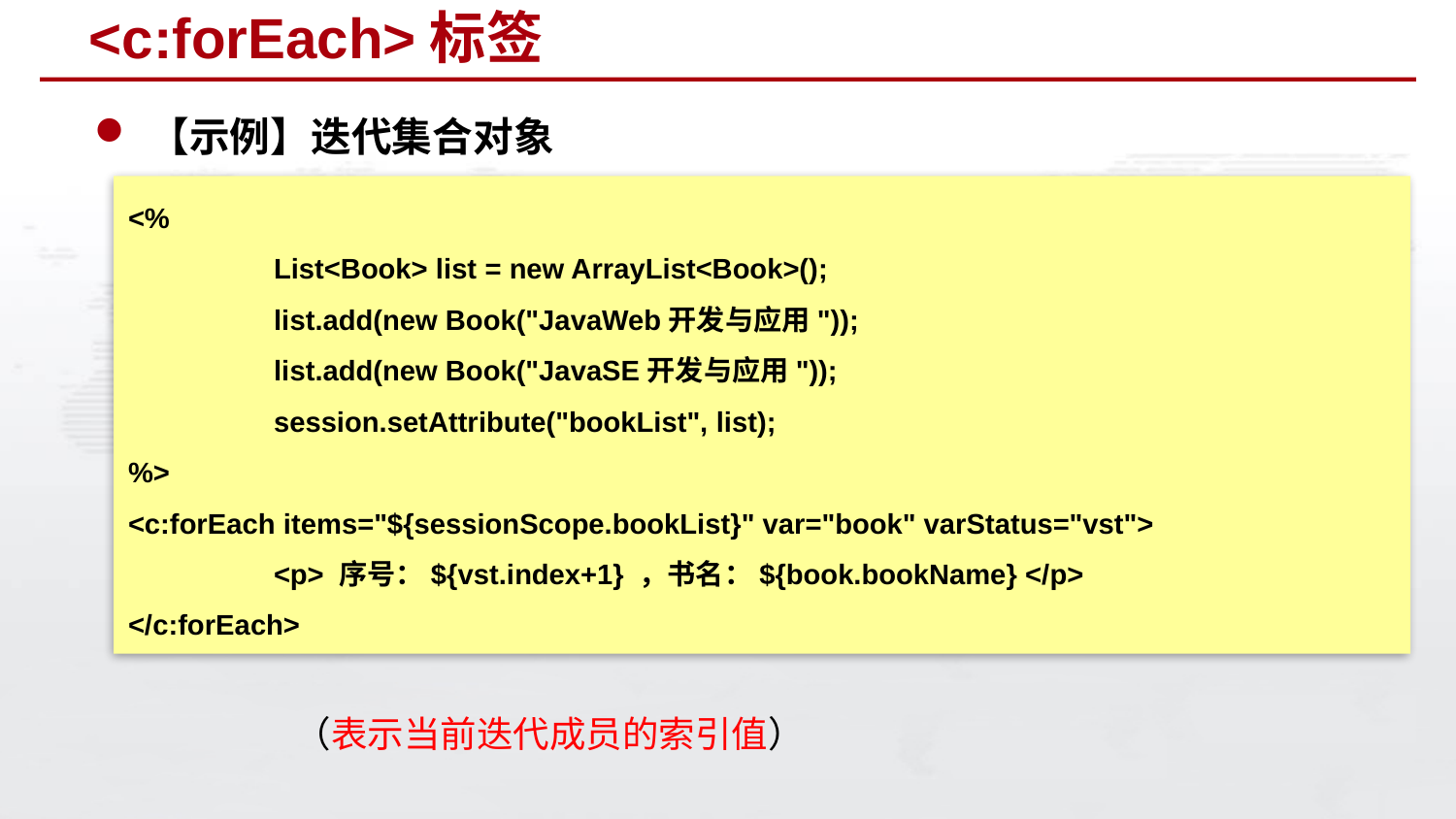

# <c:forEach>标签
【示例】迭代集合对象
<%
	List<Book> list = new ArrayList<Book>();
	list.add(new Book("JavaWeb开发与应用"));
	list.add(new Book("JavaSE开发与应用"));
	session.setAttribute("bookList", list);
%>
<c:forEach items="${sessionScope.bookList}" var="book" varStatus="vst">
	<p> 序号：${vst.index+1} ，书名：${book.bookName} </p>
</c:forEach>
（表示当前迭代成员的索引值）